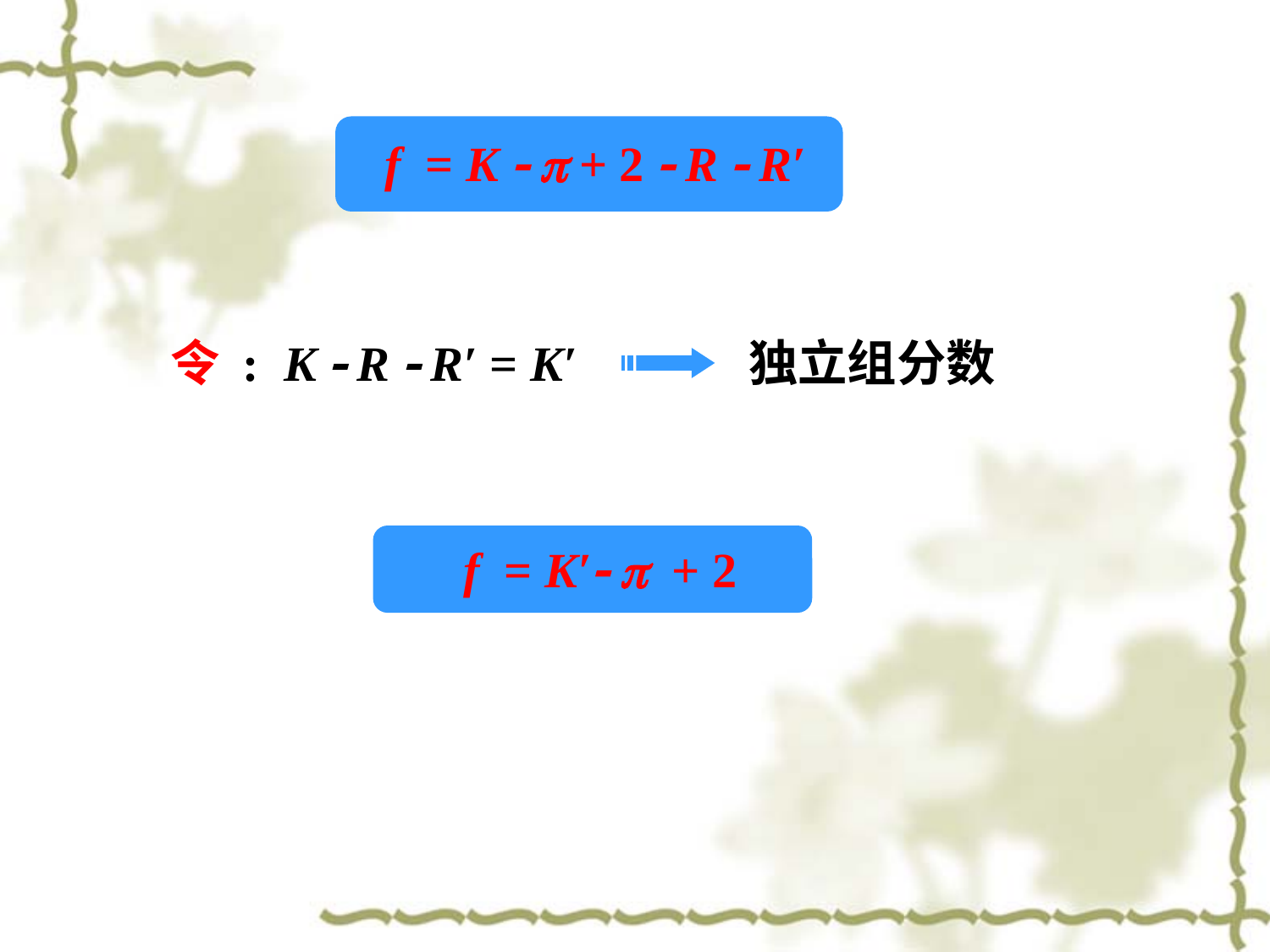

f  = K − π + 2 − R − R′
令 :  K − R − R′ = K′             独立组分数

 f  = K′− π  + 2